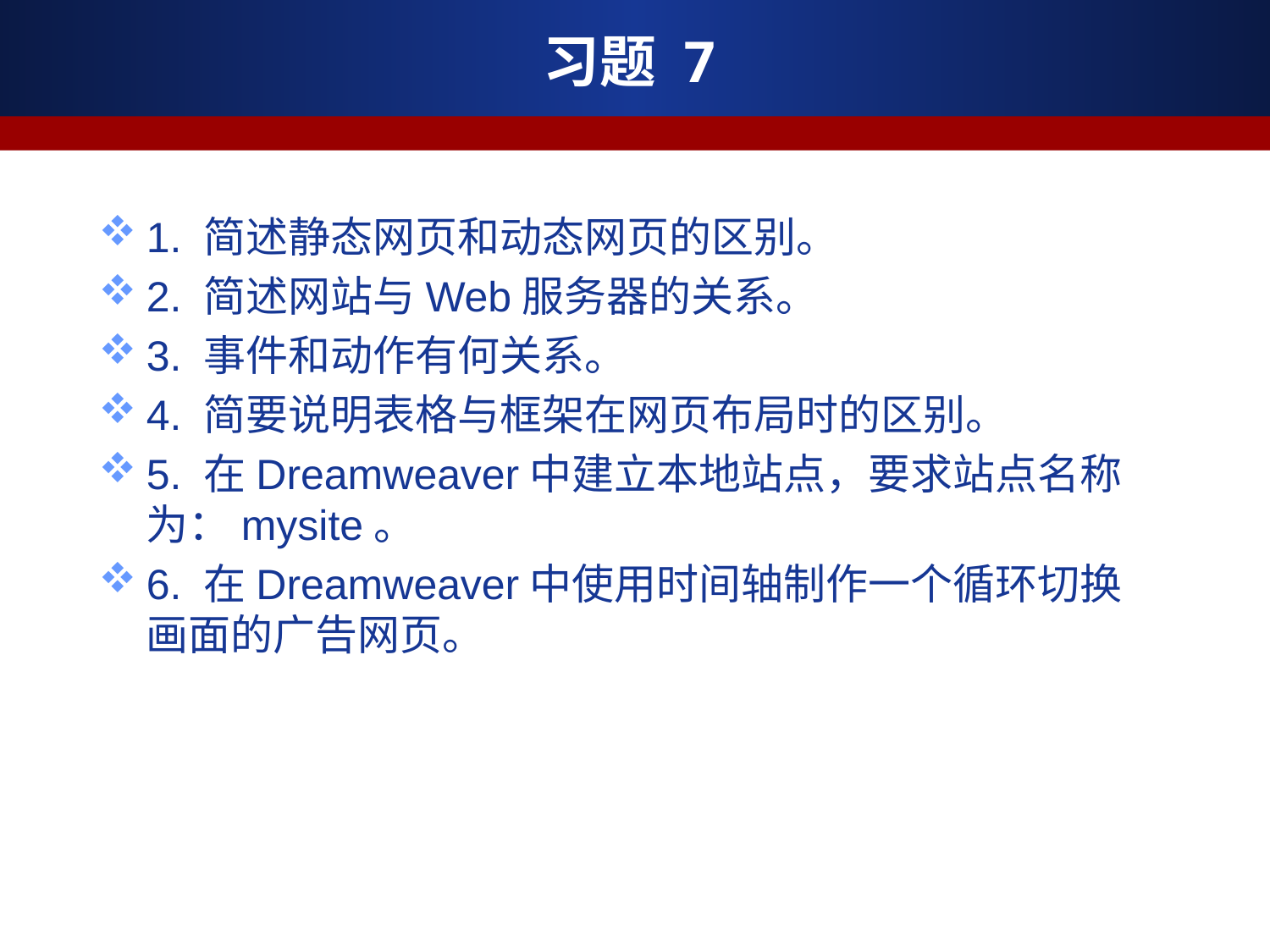

# 习题 7
1. 简述静态网页和动态网页的区别。
2. 简述网站与Web服务器的关系。
3. 事件和动作有何关系。
4. 简要说明表格与框架在网页布局时的区别。
5. 在Dreamweaver中建立本地站点，要求站点名称为：mysite。
6. 在Dreamweaver中使用时间轴制作一个循环切换画面的广告网页。